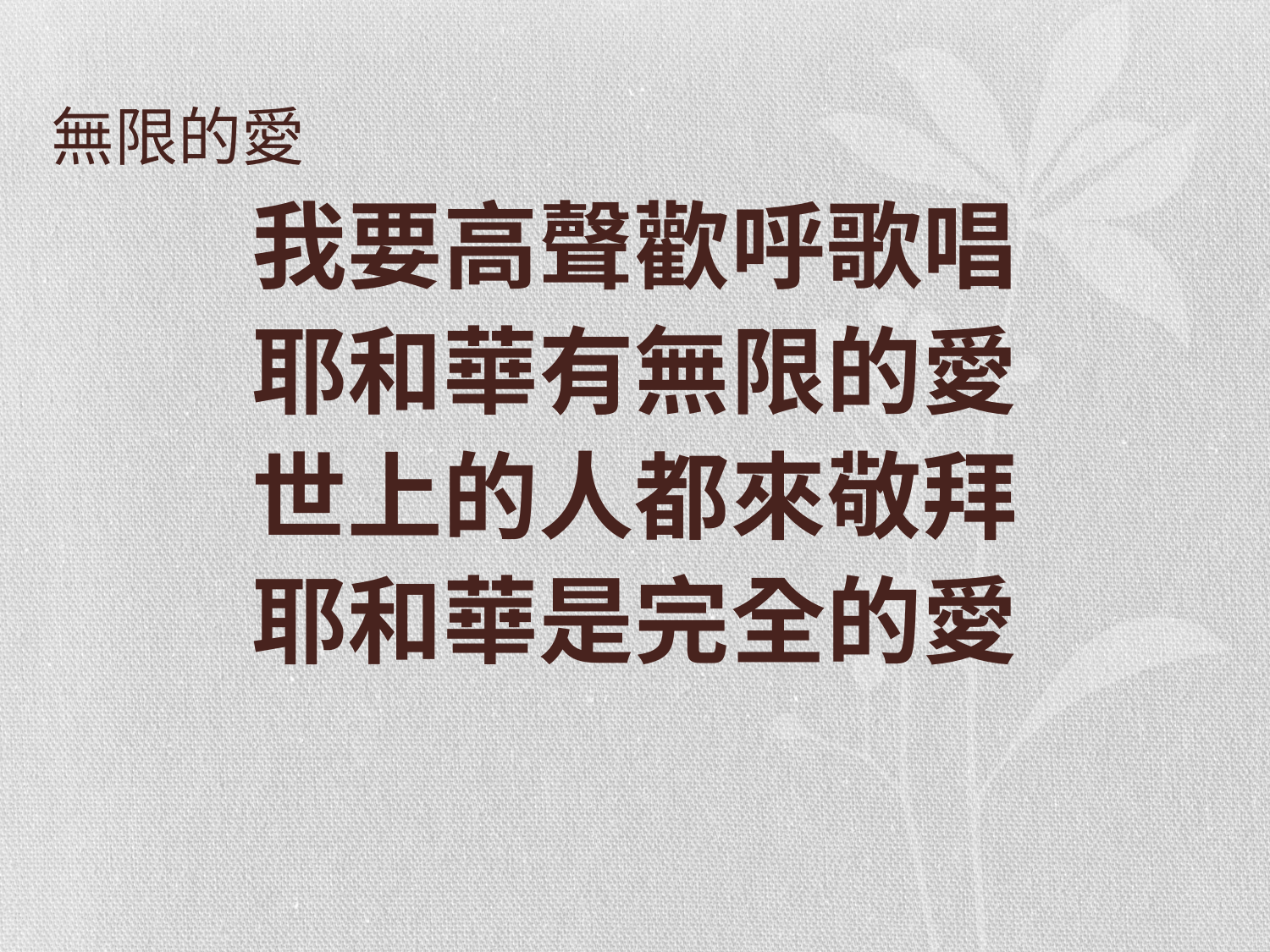

# 無限的愛
我要高聲歡呼歌唱
耶和華有無限的愛
世上的人都來敬拜
耶和華是完全的愛